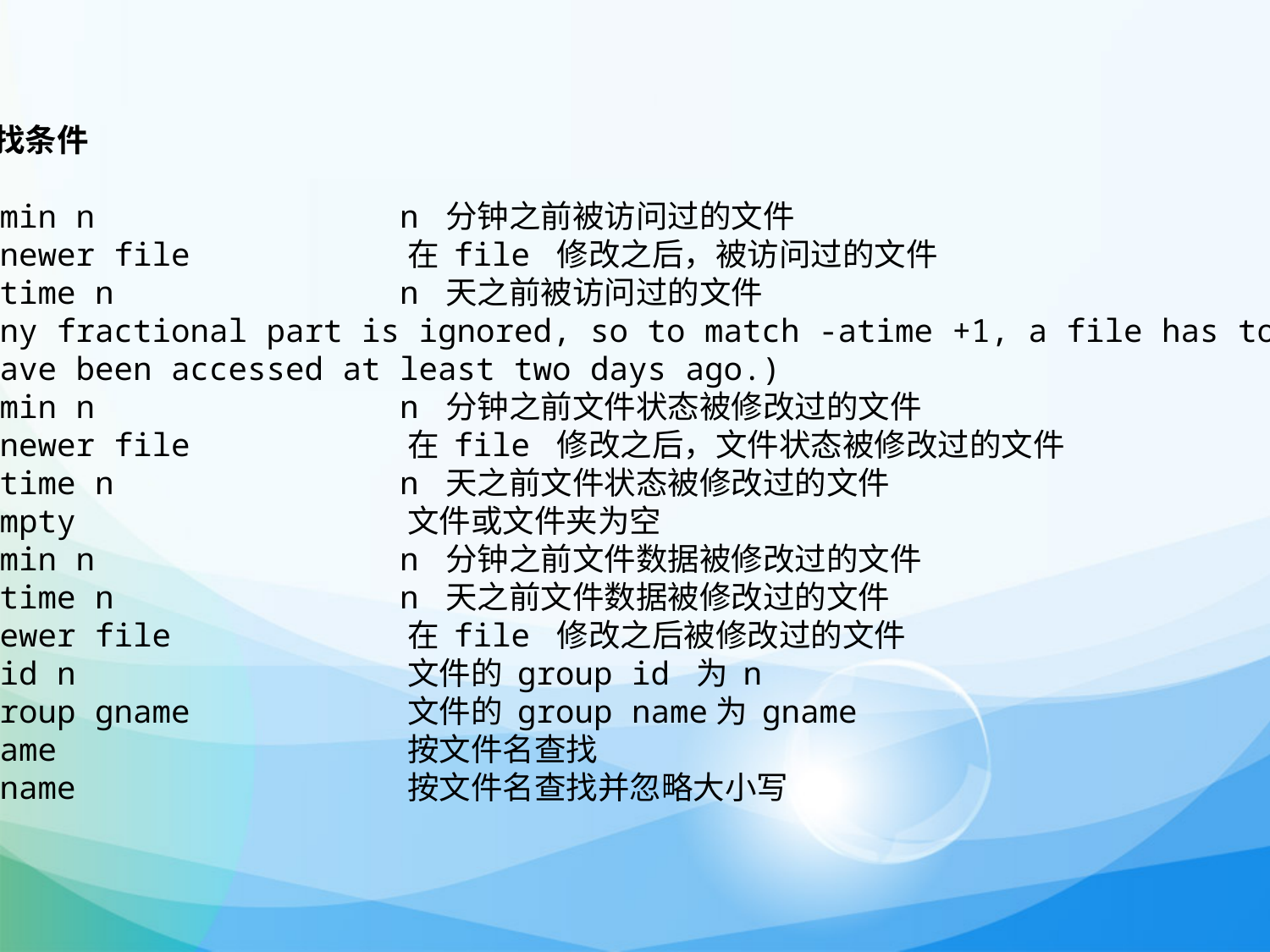

查找条件

-amin n                n 分钟之前被访问过的文件
-anewer file           在 file 修改之后，被访问过的文件
-atime n               n 天之前被访问过的文件
(Any fractional part is ignored, so to match -atime +1, a file has to
 have been accessed at least two days ago.)
-cmin n                n 分钟之前文件状态被修改过的文件
-cnewer file           在 file 修改之后，文件状态被修改过的文件
-ctime n               n 天之前文件状态被修改过的文件
-empty                 文件或文件夹为空
-mmin n                n 分钟之前文件数据被修改过的文件
-mtime n               n 天之前文件数据被修改过的文件
-newer file            在 file 修改之后被修改过的文件
-gid n                 文件的 group id 为 n
-group gname           文件的 group name为 gname
-name                  按文件名查找
-iname                 按文件名查找并忽略大小写